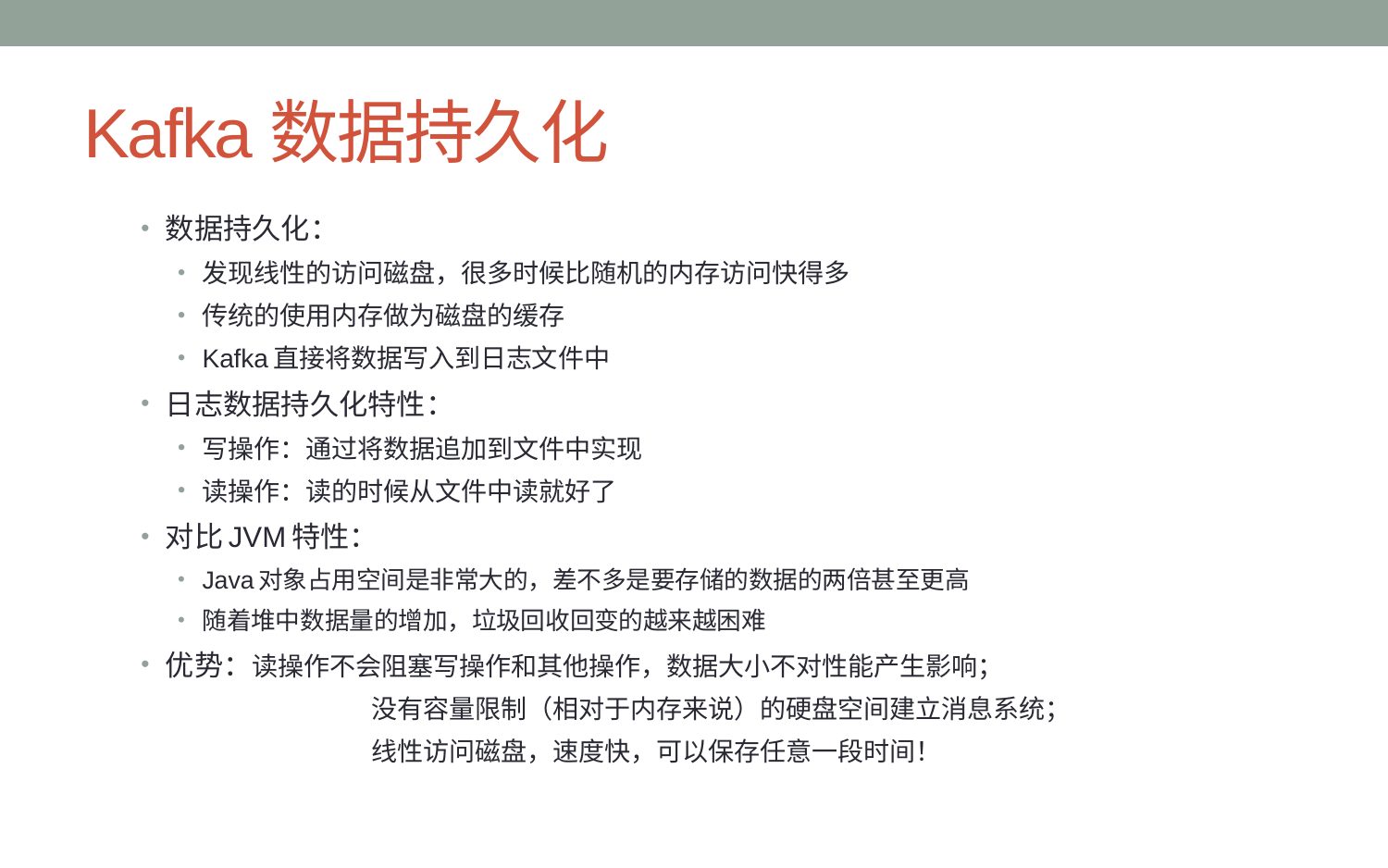

# Kafka数据持久化
数据持久化：
发现线性的访问磁盘，很多时候比随机的内存访问快得多
传统的使用内存做为磁盘的缓存
Kafka直接将数据写入到日志文件中
日志数据持久化特性：
写操作：通过将数据追加到文件中实现
读操作：读的时候从文件中读就好了
对比JVM特性：
Java对象占用空间是非常大的，差不多是要存储的数据的两倍甚至更高
随着堆中数据量的增加，垃圾回收回变的越来越困难
优势：读操作不会阻塞写操作和其他操作，数据大小不对性能产生影响；
		   没有容量限制（相对于内存来说）的硬盘空间建立消息系统；
		   线性访问磁盘，速度快，可以保存任意一段时间！